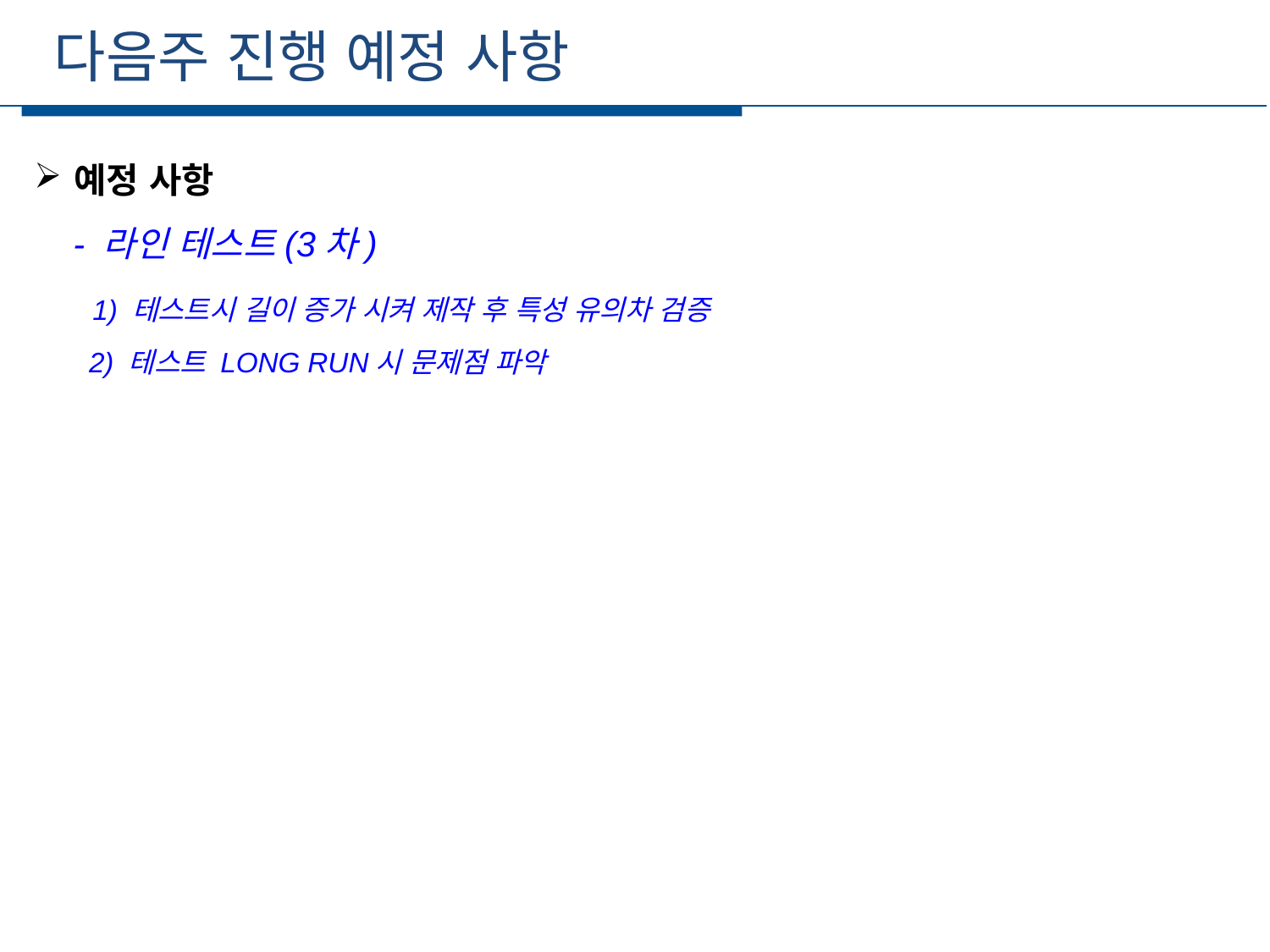

다음주 진행 예정 사항
세부일정

예정 사항
    - 라인 테스트(3차)
      1) 테스트시 길이 증가 시켜 제작 후 특성 유의차 검증
       2) 테스트 LONG RUN시 문제점 파악